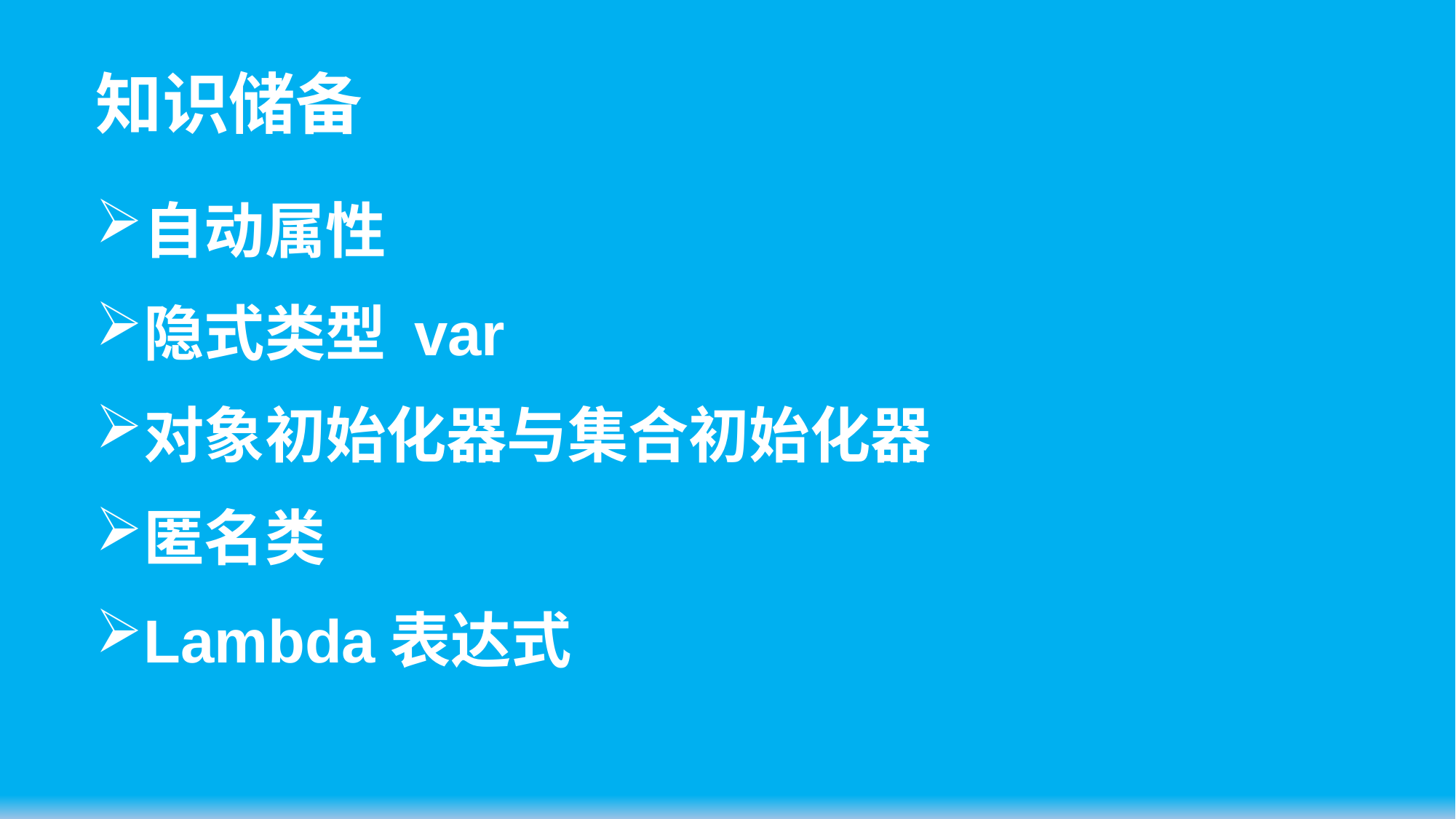

# 知识储备
自动属性
隐式类型 var
对象初始化器与集合初始化器
匿名类
Lambda表达式